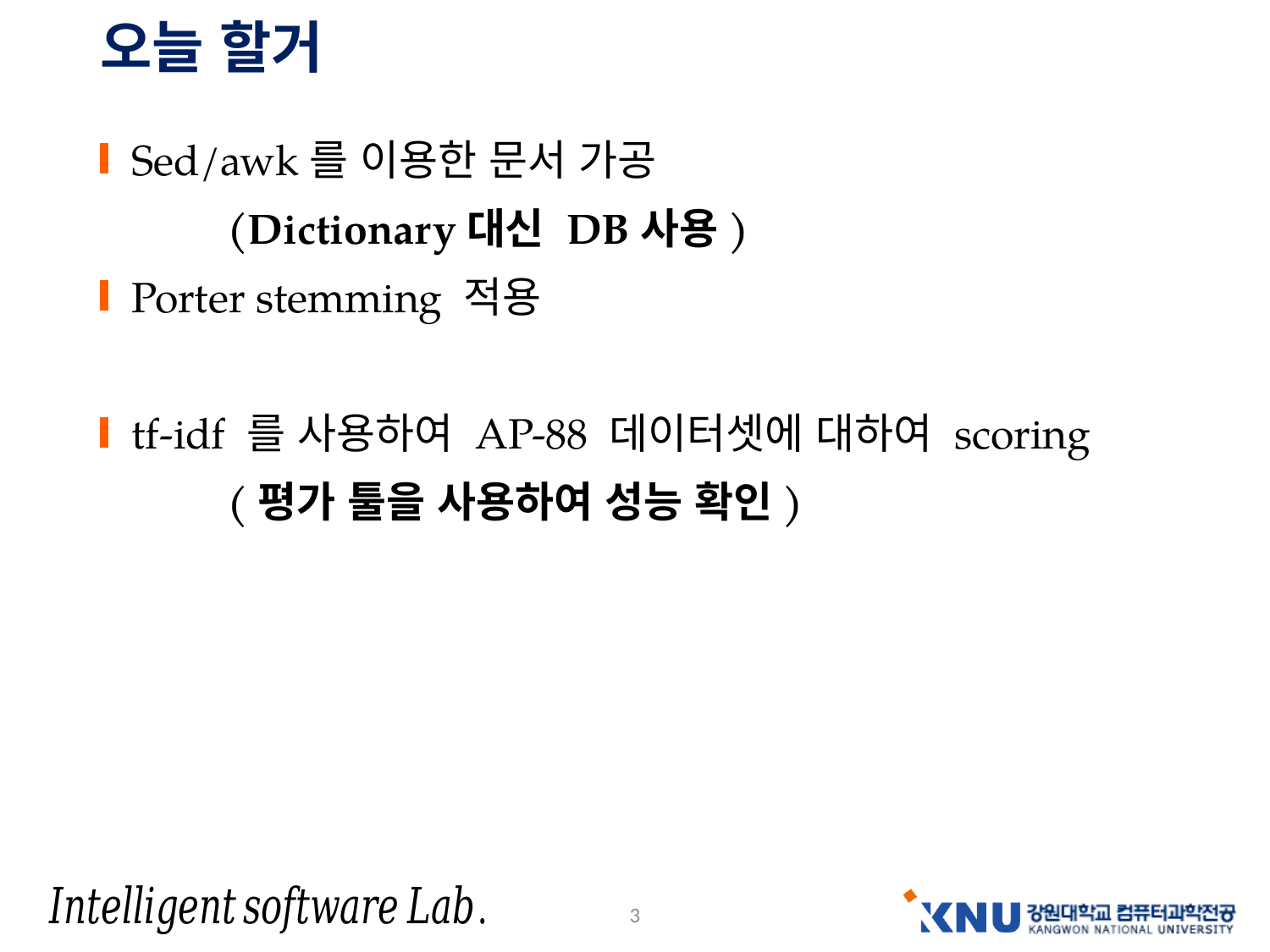

# 오늘 할거
Sed/awk를 이용한 문서 가공
	(Dictionary대신 DB사용)
Porter stemming 적용

tf-idf 를 사용하여 AP-88 데이터셋에 대하여 scoring
	(평가 툴을 사용하여 성능 확인)